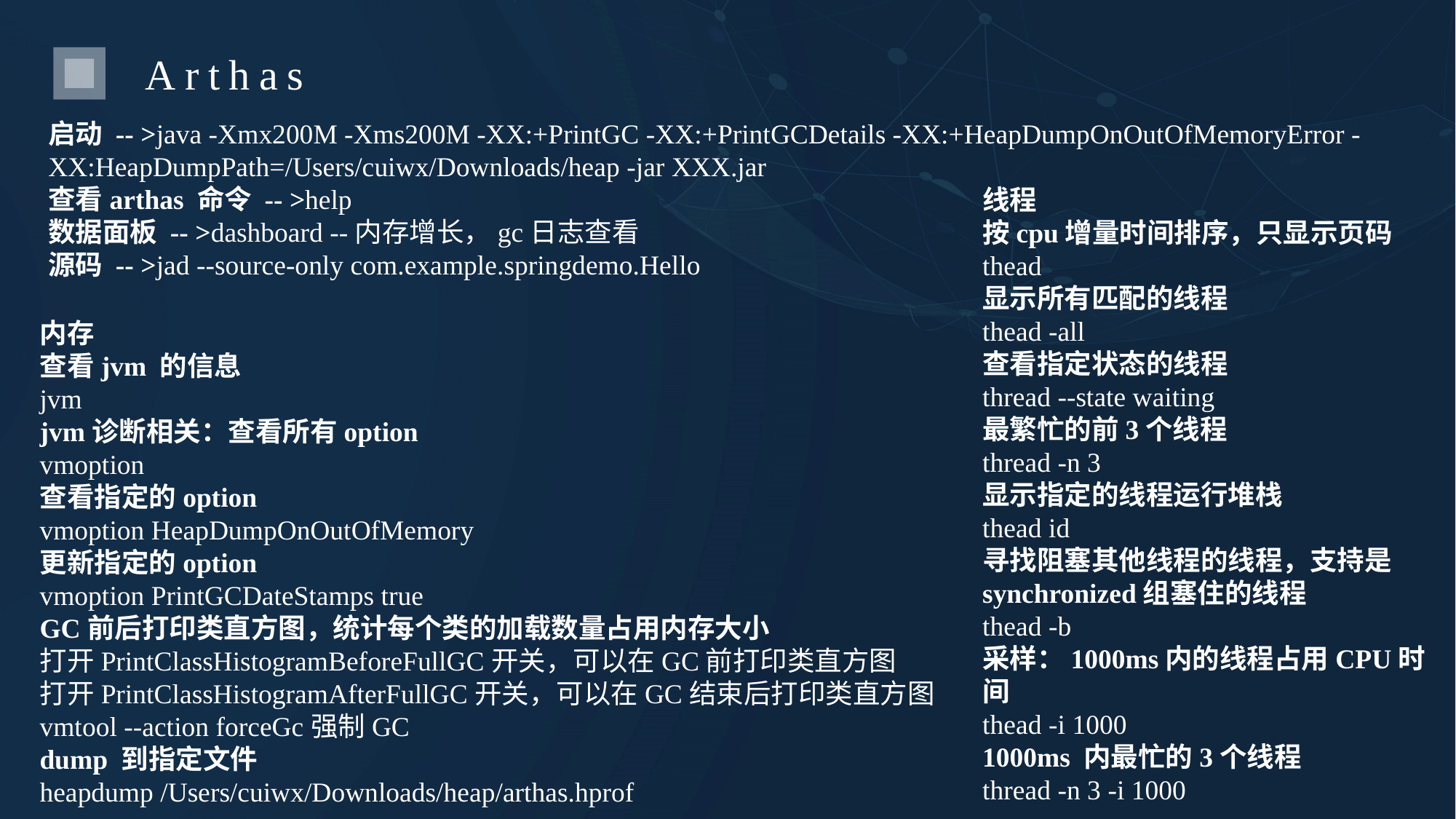

Arthas

启动 -- >java -Xmx200M -Xms200M -XX:+PrintGC -XX:+PrintGCDetails -XX:+HeapDumpOnOutOfMemoryError -XX:HeapDumpPath=/Users/cuiwx/Downloads/heap -jar XXX.jar
查看arthas 命令 -- >help
数据面板 -- >dashboard --内存增长，gc日志查看
源码 -- >jad --source-only com.example.springdemo.Hello
线程
按cpu增量时间排序，只显示页码
thead
显示所有匹配的线程
thead -all
查看指定状态的线程
thread --state waiting
最繁忙的前3个线程
thread -n 3
显示指定的线程运行堆栈
thead id
寻找阻塞其他线程的线程，支持是synchronized组塞住的线程
thead -b
采样：1000ms内的线程占用CPU时间
thead -i 1000
1000ms 内最忙的3个线程
thread -n 3 -i 1000
内存
查看jvm 的信息
jvm
jvm诊断相关：查看所有option
vmoption
查看指定的option
vmoption HeapDumpOnOutOfMemory
更新指定的option
vmoption PrintGCDateStamps true
GC前后打印类直方图，统计每个类的加载数量占用内存大小
打开PrintClassHistogramBeforeFullGC开关，可以在GC前打印类直方图
打开PrintClassHistogramAfterFullGC开关，可以在GC结束后打印类直方图
vmtool --action forceGc强制GC
dump 到指定文件
heapdump /Users/cuiwx/Downloads/heap/arthas.hprof